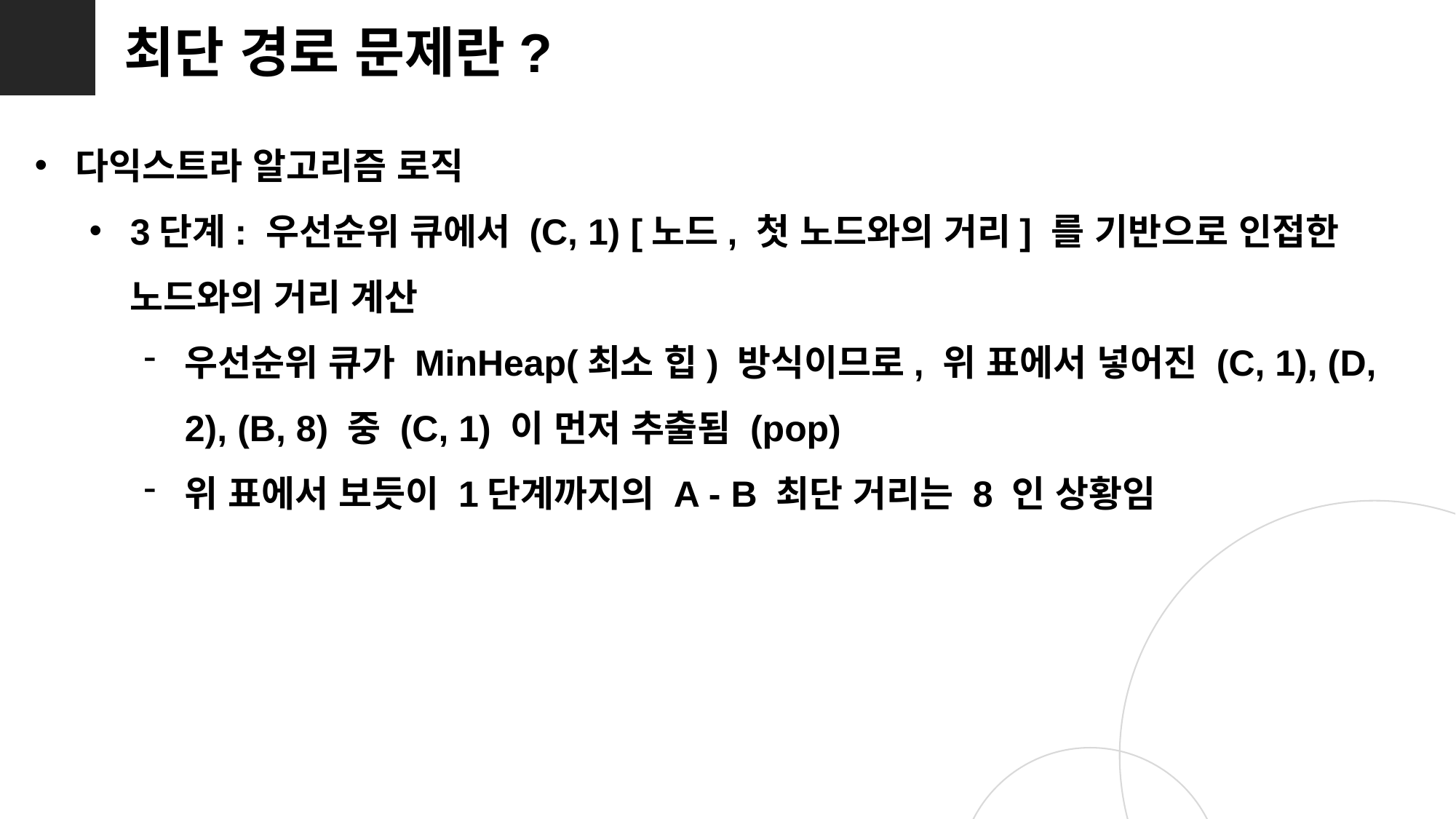

최단 경로 문제란?
다익스트라 알고리즘 로직
3단계: 우선순위 큐에서 (C, 1) [노드, 첫 노드와의 거리] 를 기반으로 인접한 노드와의 거리 계산
우선순위 큐가 MinHeap(최소 힙) 방식이므로, 위 표에서 넣어진 (C, 1), (D, 2), (B, 8) 중 (C, 1) 이 먼저 추출됨 (pop)
위 표에서 보듯이 1단계까지의 A - B 최단 거리는 8 인 상황임